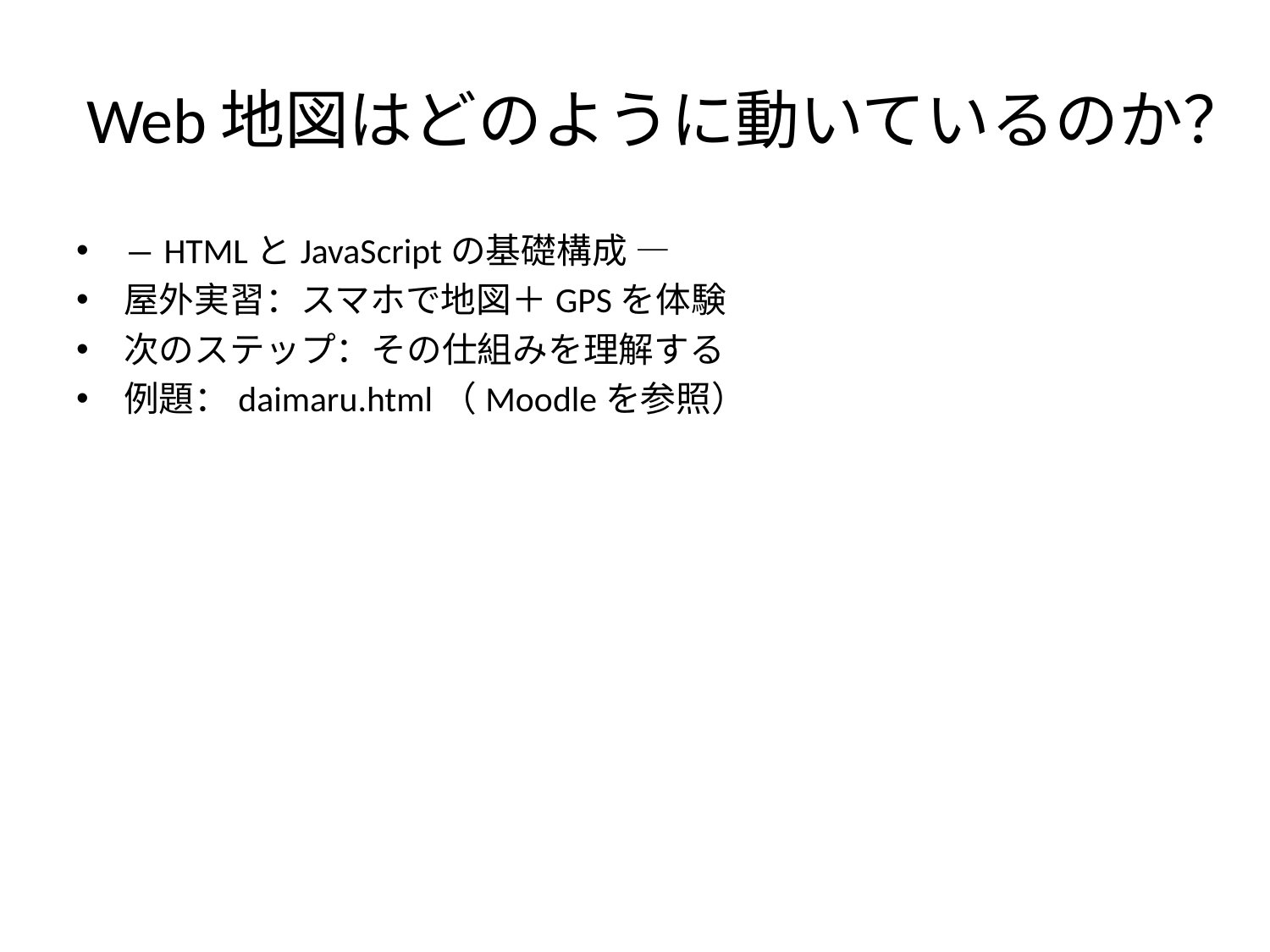

# Web地図はどのように動いているのか？
― HTMLとJavaScriptの基礎構成 ―
屋外実習：スマホで地図＋GPSを体験
次のステップ：その仕組みを理解する
例題：daimaru.html（Moodleを参照）